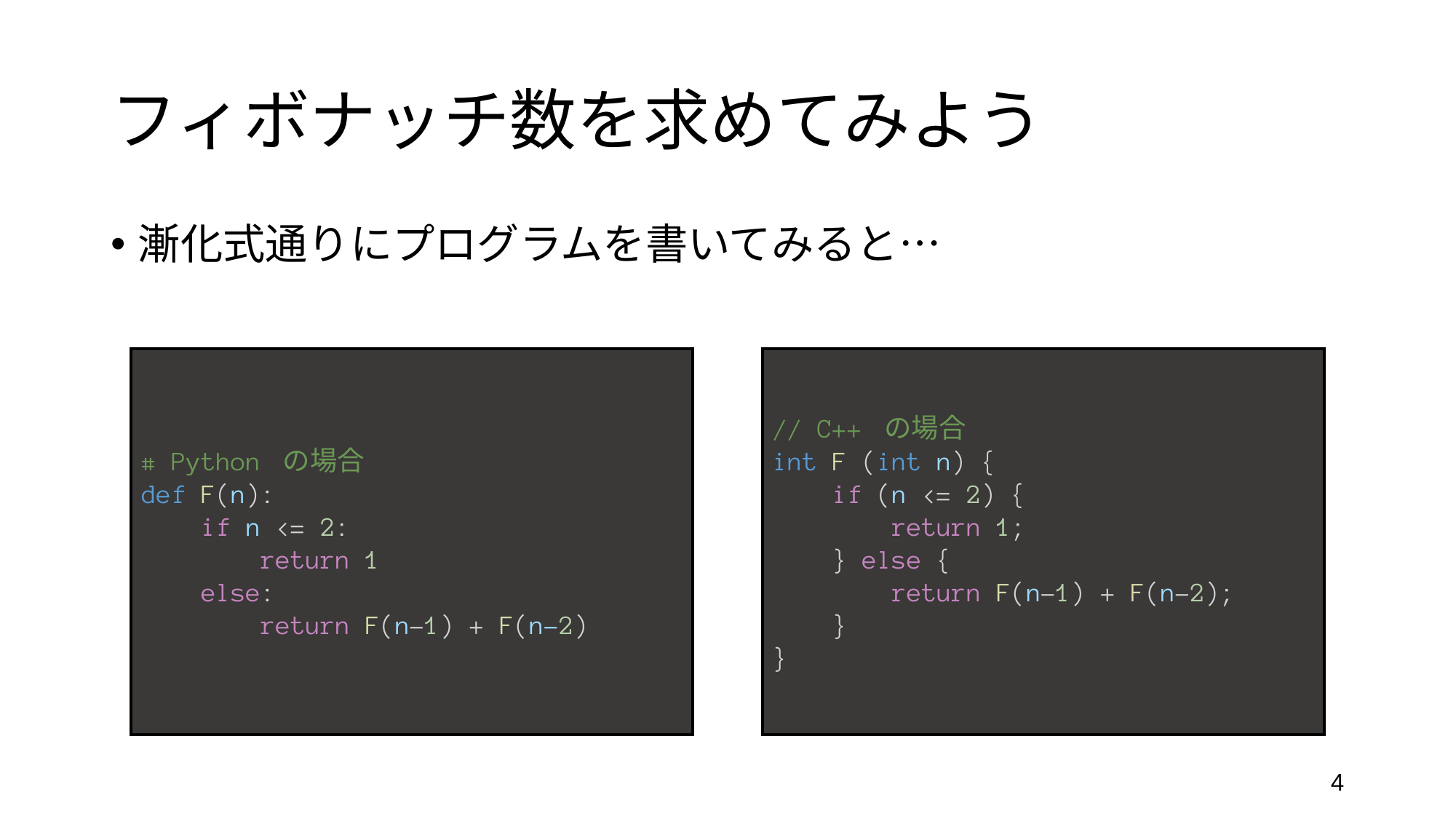

# フィボナッチ数を求めてみよう
漸化式通りにプログラムを書いてみると…
// C++ の場合
int F (int n) {
    if (n <= 2) {
        return 1;
    } else {
        return F(n-1) + F(n-2);
    }
}
# Python の場合
def F(n):
    if n <= 2:
        return 1
    else:
        return F(n-1) + F(n-2)
4